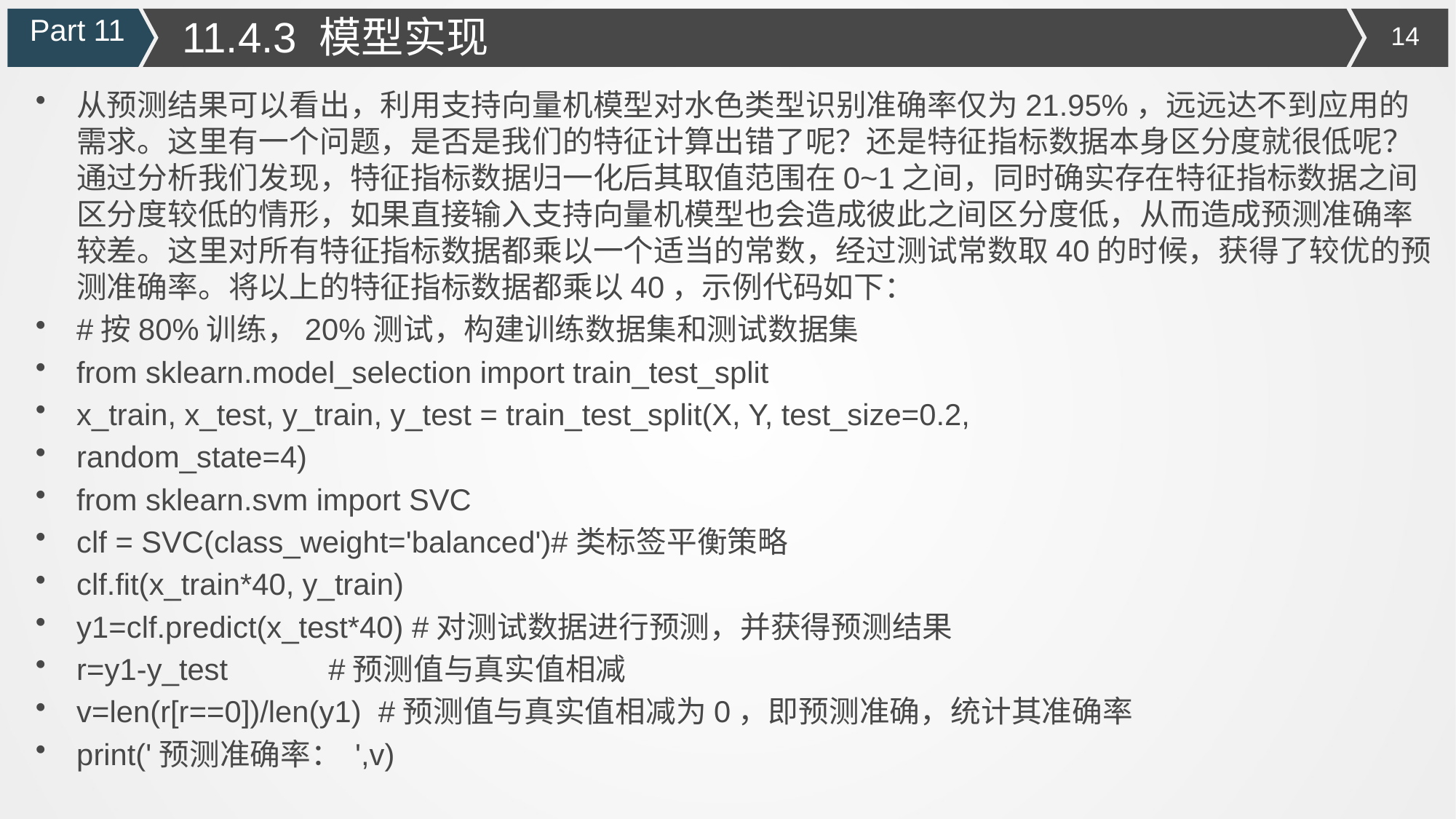

11.4.3 模型实现
Part 11
从预测结果可以看出，利用支持向量机模型对水色类型识别准确率仅为21.95%，远远达不到应用的需求。这里有一个问题，是否是我们的特征计算出错了呢？还是特征指标数据本身区分度就很低呢？通过分析我们发现，特征指标数据归一化后其取值范围在0~1之间，同时确实存在特征指标数据之间区分度较低的情形，如果直接输入支持向量机模型也会造成彼此之间区分度低，从而造成预测准确率较差。这里对所有特征指标数据都乘以一个适当的常数，经过测试常数取40的时候，获得了较优的预测准确率。将以上的特征指标数据都乘以40，示例代码如下：
#按80%训练，20%测试，构建训练数据集和测试数据集
from sklearn.model_selection import train_test_split
x_train, x_test, y_train, y_test = train_test_split(X, Y, test_size=0.2,
random_state=4)
from sklearn.svm import SVC
clf = SVC(class_weight='balanced')#类标签平衡策略
clf.fit(x_train*40, y_train)
y1=clf.predict(x_test*40) #对测试数据进行预测，并获得预测结果
r=y1-y_test            #预测值与真实值相减
v=len(r[r==0])/len(y1)  #预测值与真实值相减为0，即预测准确，统计其准确率
print('预测准确率： ',v)